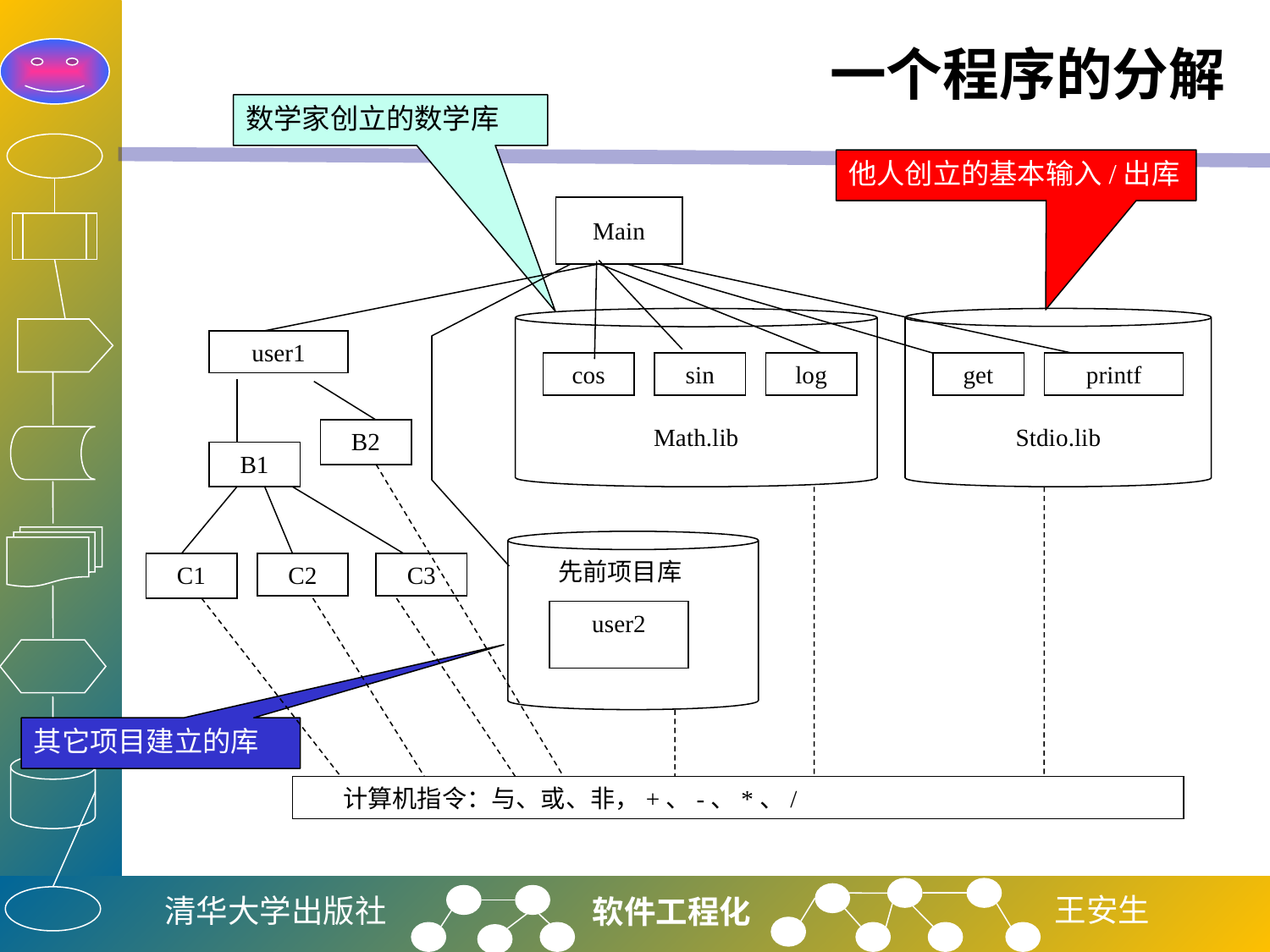

# 一个程序的分解
数学家创立的数学库
他人创立的基本输入/出库

Main

Math.lib

Stdio.lib
user1
cos
sin
log
get
printf

B2
B1

先前项目库
C1
C2
C3

user2

计算机指令：与、或、非，+、-、*、/
其它项目建立的库